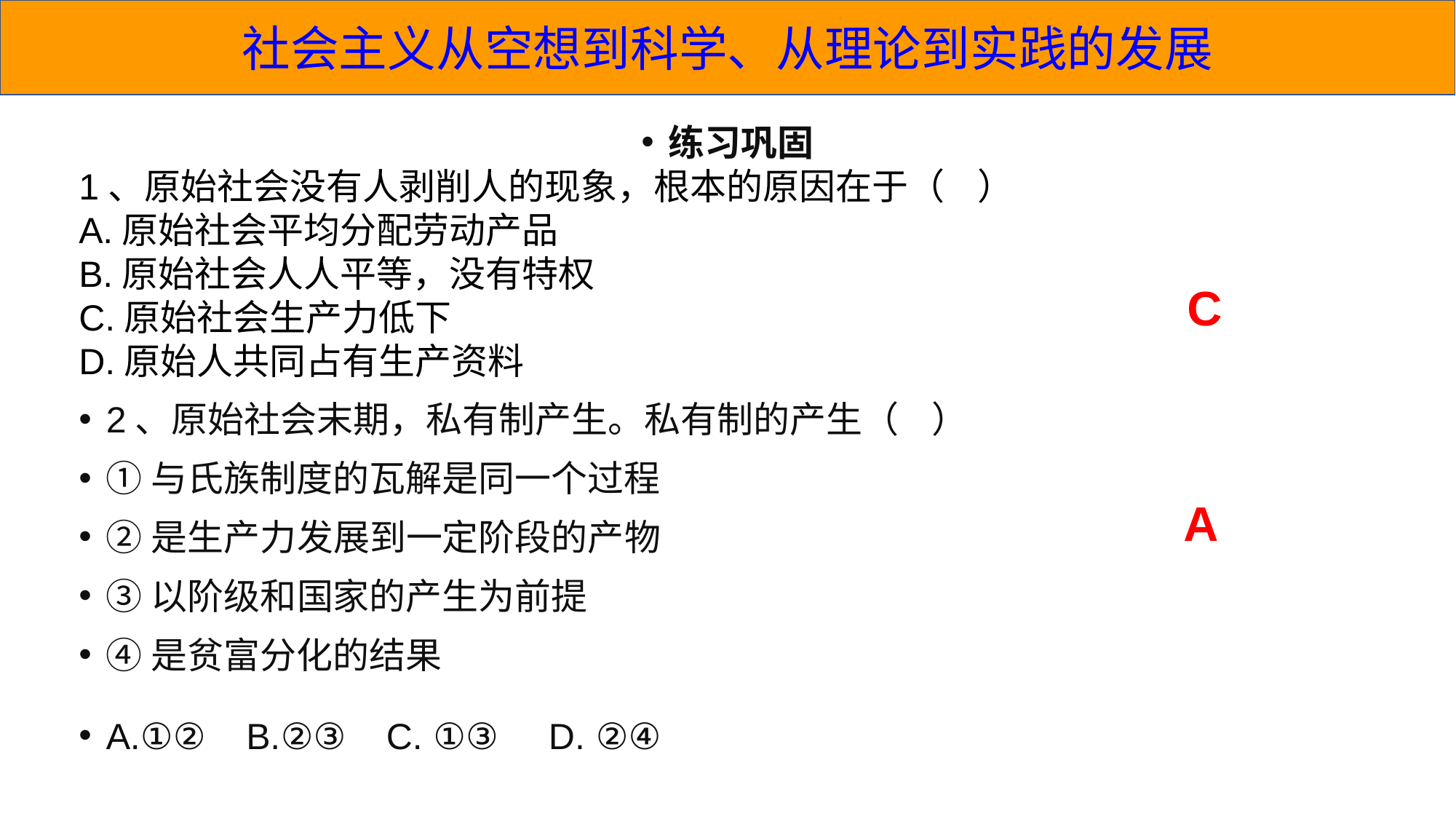

社会主义从空想到科学、从理论到实践的发展
练习巩固
1、原始社会没有人剥削人的现象，根本的原因在于（    ）
A.原始社会平均分配劳动产品
B.原始社会人人平等，没有特权
C.原始社会生产力低下
D.原始人共同占有生产资料
2、原始社会末期，私有制产生。私有制的产生（    ）
①与氏族制度的瓦解是同一个过程
②是生产力发展到一定阶段的产物
③以阶级和国家的产生为前提
④是贫富分化的结果
A.①②    B.②③    C. ①③     D. ②④
C
A